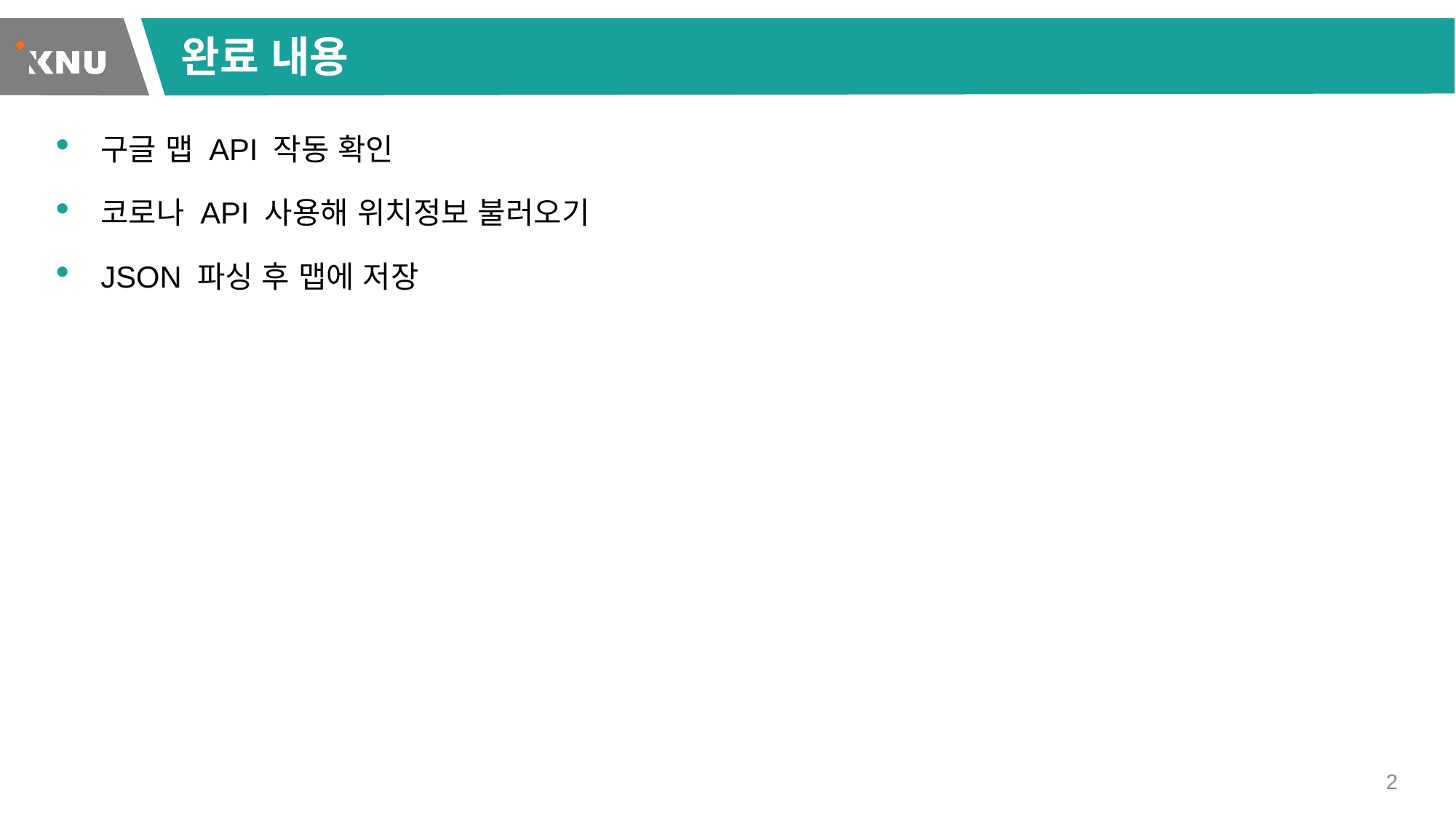

# 완료 내용
구글 맵 API 작동 확인
코로나 API 사용해 위치정보 불러오기
JSON 파싱 후 맵에 저장
2